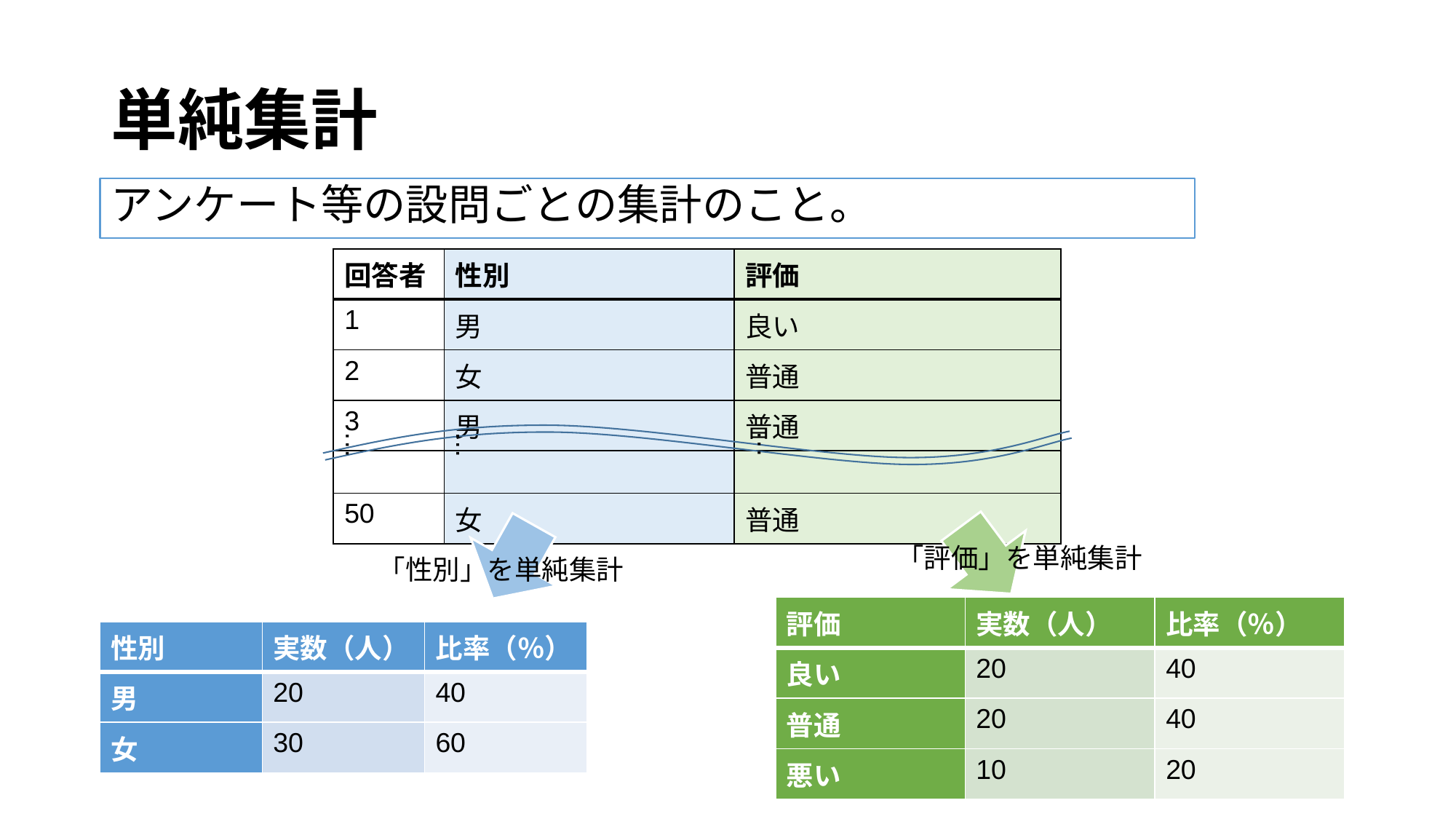

# 単純集計
アンケート等の設問ごとの集計のこと。
| 回答者 | 性別 | 評価 |
| --- | --- | --- |
| 1 | 男 | 良い |
| 2 | 女 | 普通 |
| 3 | 男 | 普通 |
|  |  |  |
| 50 | 女 | 普通 |
…
…
…

「評価」を単純集計

「性別」を単純集計
| 評価 | 実数（人） | 比率（％） |
| --- | --- | --- |
| 良い | 20 | 40 |
| 普通 | 20 | 40 |
| 悪い | 10 | 20 |
| 性別 | 実数（人） | 比率（％） |
| --- | --- | --- |
| 男 | 20 | 40 |
| 女 | 30 | 60 |